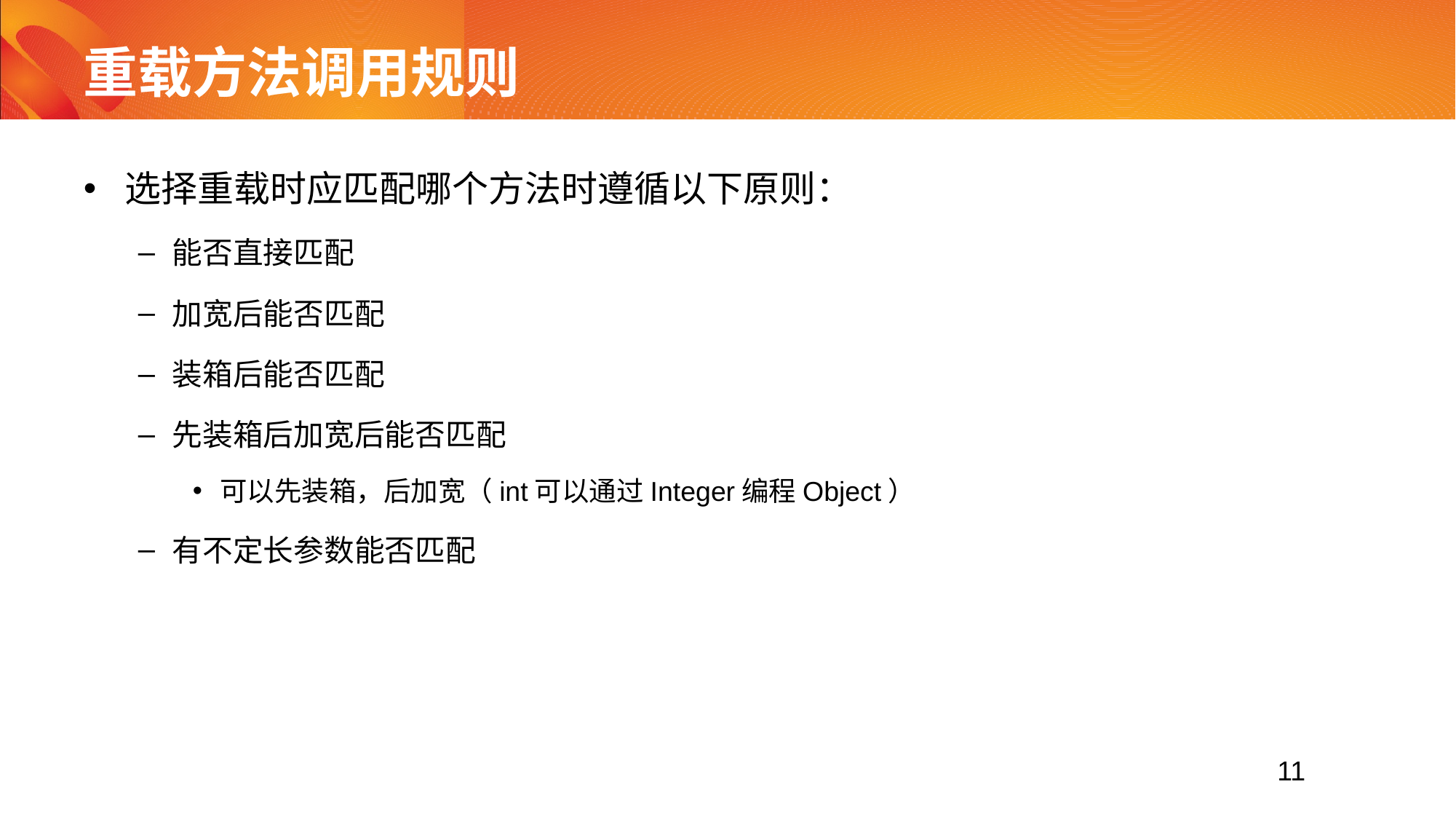

# 重载方法调用规则
选择重载时应匹配哪个方法时遵循以下原则：
能否直接匹配
加宽后能否匹配
装箱后能否匹配
先装箱后加宽后能否匹配
可以先装箱，后加宽（int可以通过Integer编程Object）
有不定长参数能否匹配